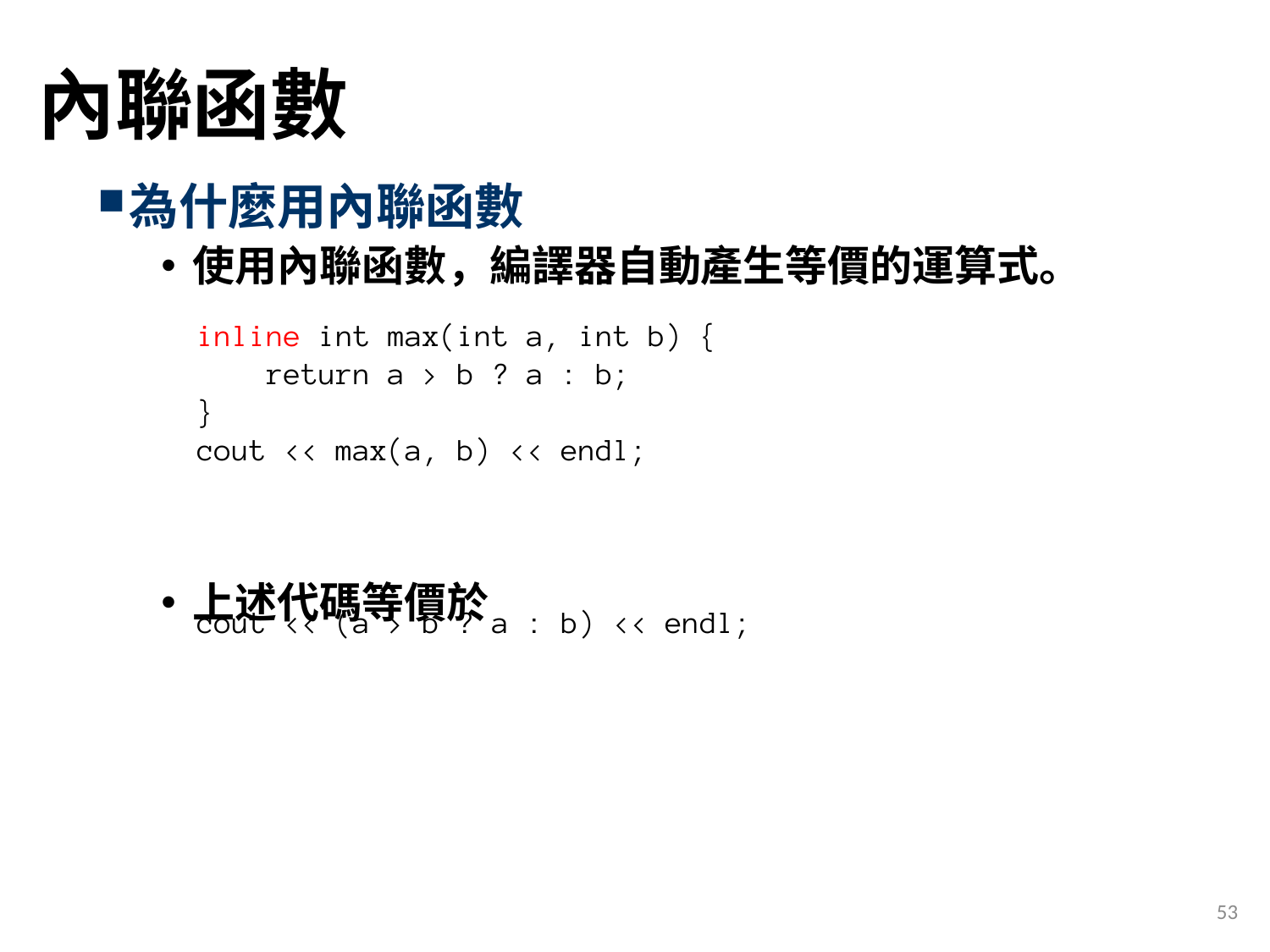

# 內聯函數
為什麼用內聯函數
使用內聯函數，編譯器自動產生等價的運算式。

上述代碼等價於

inline int max(int a, int b) {
    return a > b ? a : b;
}
cout << max(a, b) << endl;

cout << (a > b ? a : b) << endl;

53